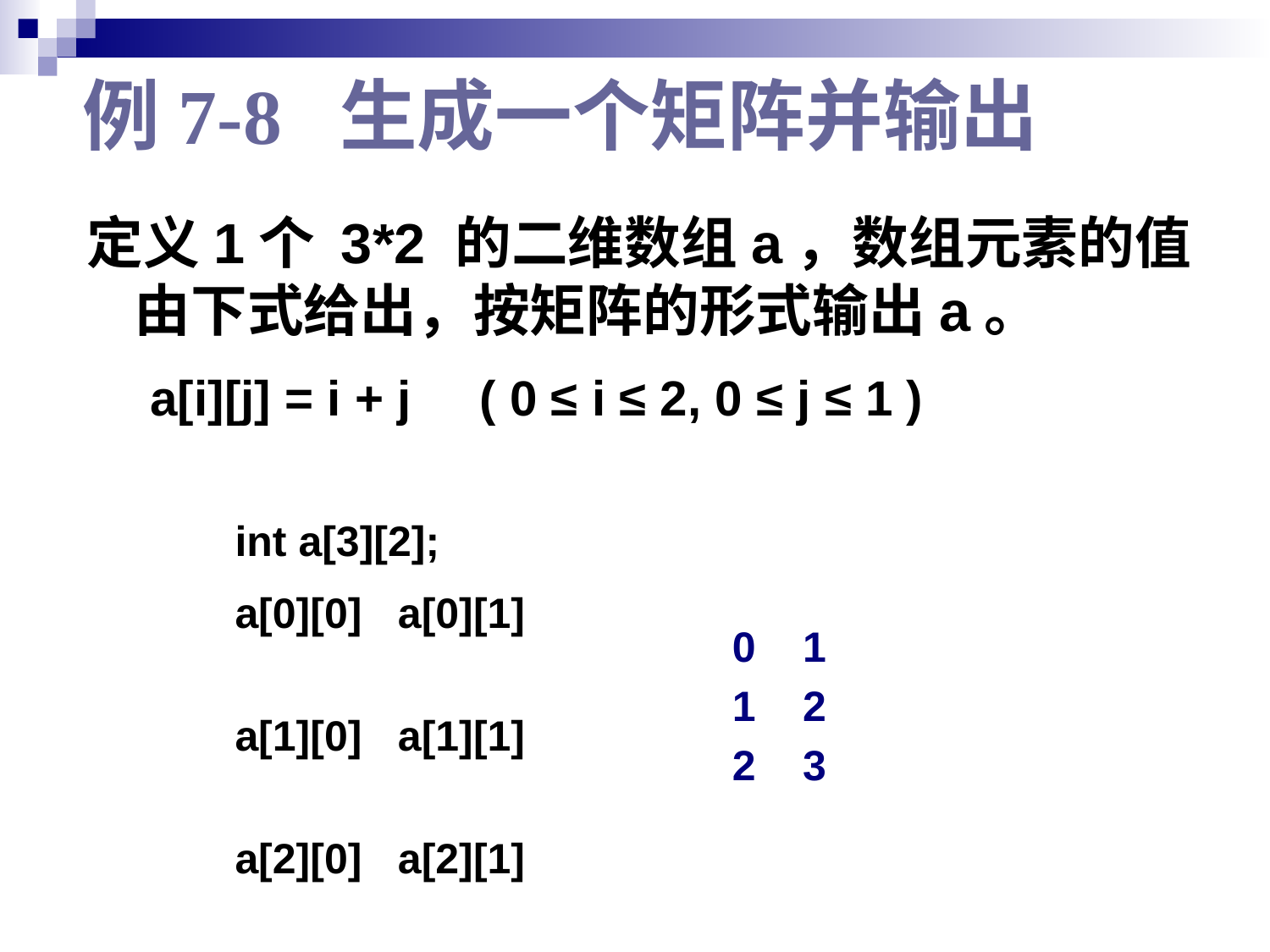

# 例7-8  生成一个矩阵并输出
定义1个 3*2 的二维数组a，数组元素的值由下式给出，按矩阵的形式输出a。
a[i][j] = i + j     ( 0 ≤ i ≤ 2, 0 ≤ j ≤ 1 )
int a[3][2];
a[0][0]   a[0][1]
a[1][0]   a[1][1]
a[2][0]   a[2][1]
0    1
1    2
2    3